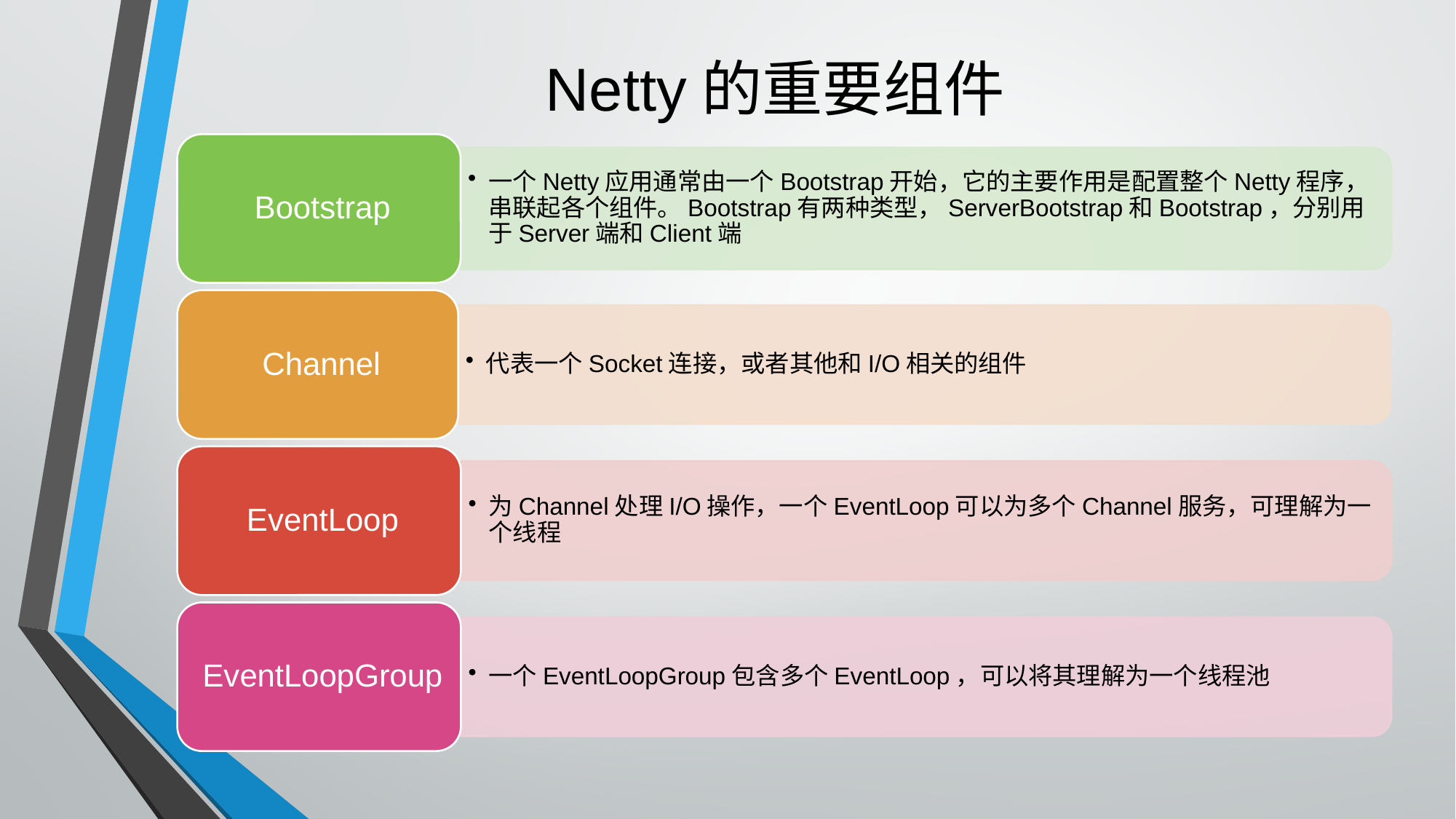

# Netty的重要组件
一个Netty应用通常由一个Bootstrap开始，它的主要作用是配置整个Netty程序，串联起各个组件。Bootstrap有两种类型，ServerBootstrap和Bootstrap，分别用于Server端和Client端
Bootstrap
代表一个Socket连接，或者其他和I/O相关的组件
Channel
为Channel处理I/O操作，一个EventLoop可以为多个Channel服务，可理解为一个线程
EventLoop
一个EventLoopGroup包含多个EventLoop，可以将其理解为一个线程池
EventLoopGroup